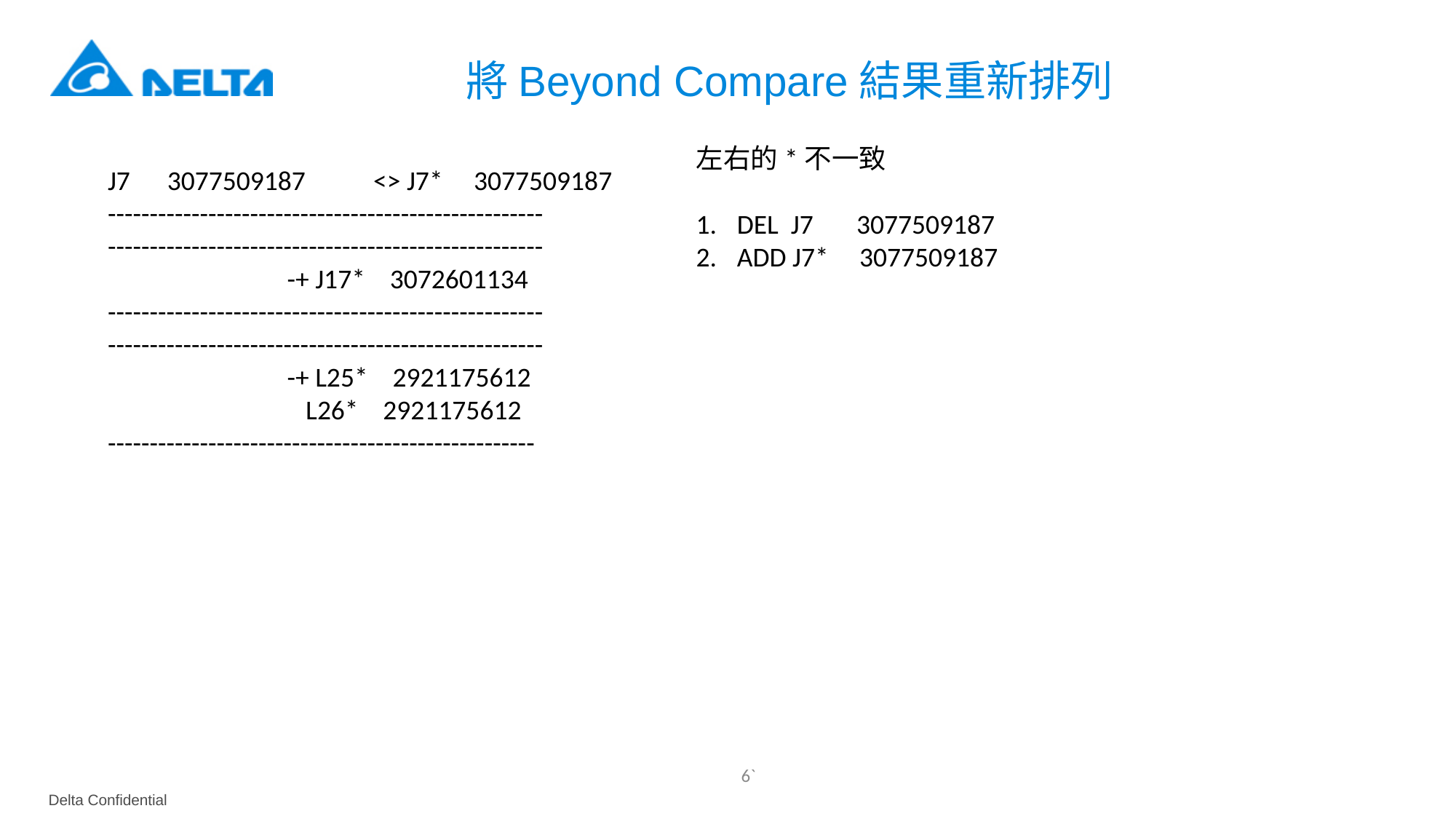

將Beyond Compare結果重新排列

左右的*不一致

DEL  J7       3077509187
ADD J7*     3077509187

J7      3077509187           <> J7*     3077509187
----------------------------------------------------
----------------------------------------------------
                             -+ J17*    3072601134
----------------------------------------------------
----------------------------------------------------
                             -+ L25*    2921175612
                                L26*    2921175612
---------------------------------------------------
6`